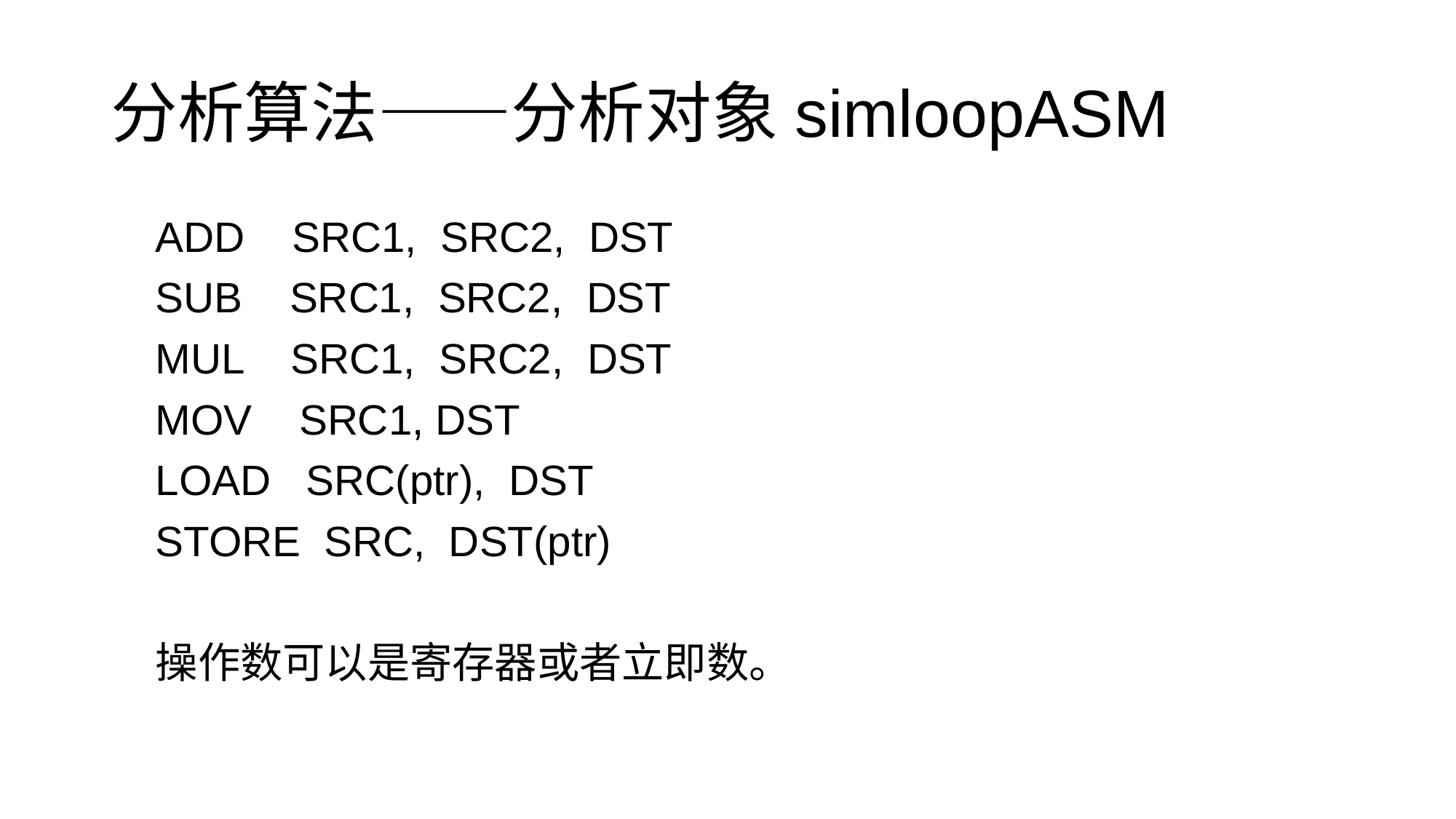

# 分析算法——分析对象simloopASM
ADD    SRC1,  SRC2,  DST
SUB    SRC1,  SRC2,  DST
MUL    SRC1,  SRC2,  DST
MOV    SRC1, DST
LOAD   SRC(ptr),  DST
STORE  SRC,  DST(ptr)

操作数可以是寄存器或者立即数。